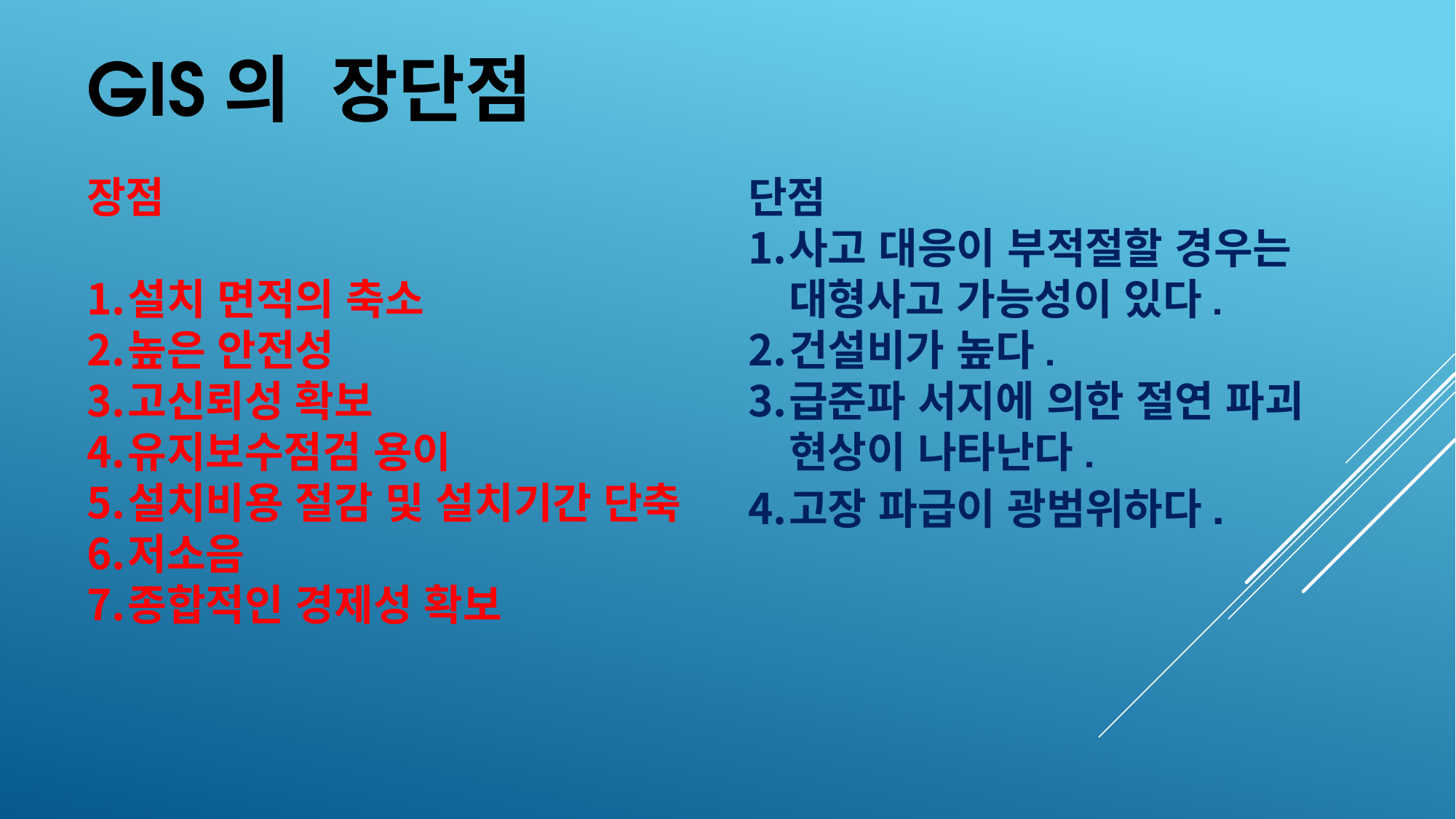

GIS의  장단점
장점
설치 면적의 축소
높은 안전성
고신뢰성 확보
유지보수점검 용이
설치비용 절감 및 설치기간 단축
저소음
종합적인 경제성 확보
단점
사고 대응이 부적절할 경우는 대형사고 가능성이 있다.
건설비가 높다.
급준파 서지에 의한 절연 파괴 현상이 나타난다.
고장 파급이 광범위하다.